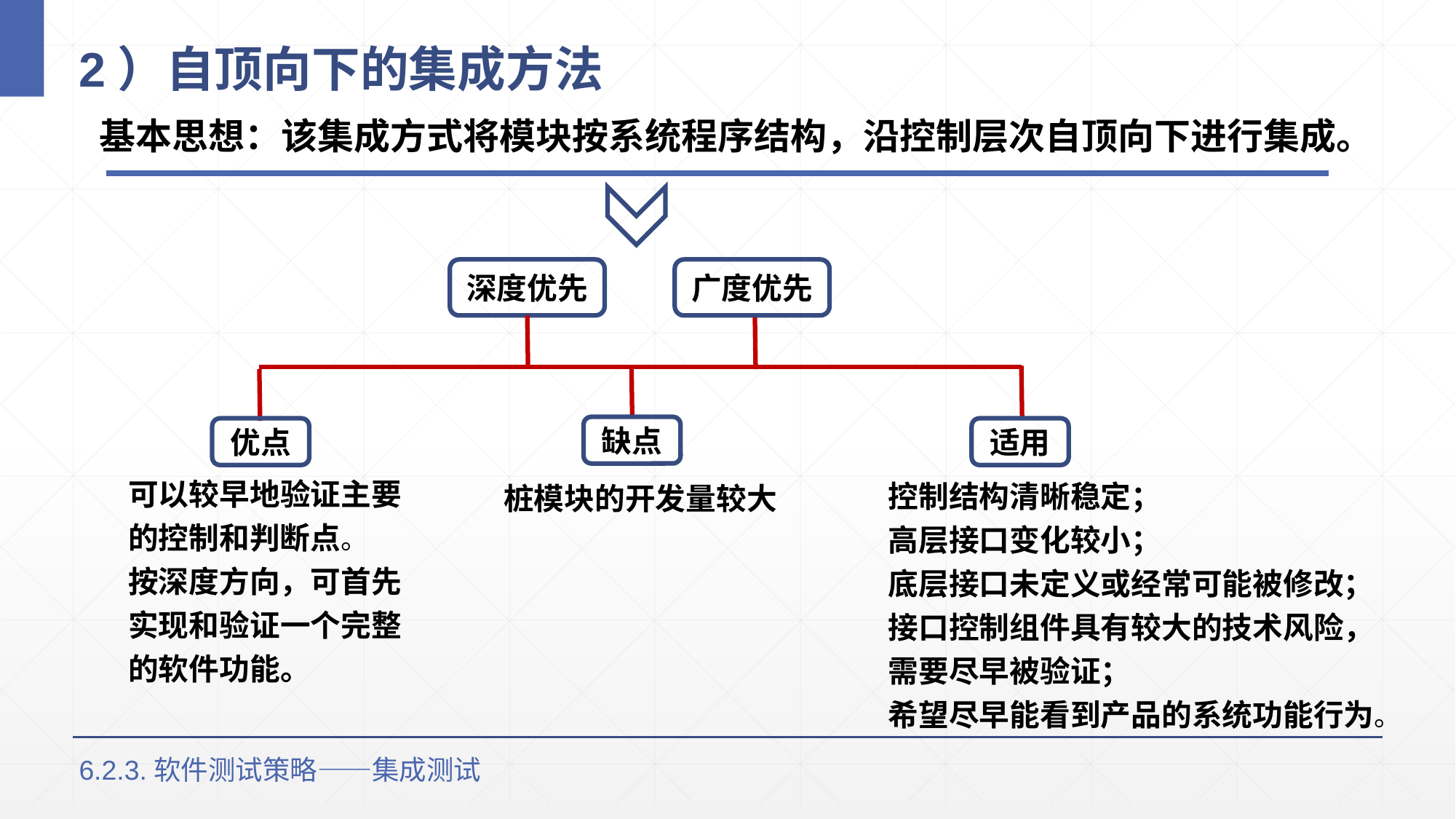

# 2）自顶向下的集成方法
基本思想：该集成方式将模块按系统程序结构，沿控制层次自顶向下进行集成。

深度优先
广度优先
缺点
优点
适用
可以较早地验证主要的控制和判断点。
按深度方向，可首先实现和验证一个完整的软件功能。

控制结构清晰稳定；
高层接口变化较小；
底层接口未定义或经常可能被修改；
接口控制组件具有较大的技术风险，
需要尽早被验证；
希望尽早能看到产品的系统功能行为。
桩模块的开发量较大
6.2.3.软件测试策略——集成测试